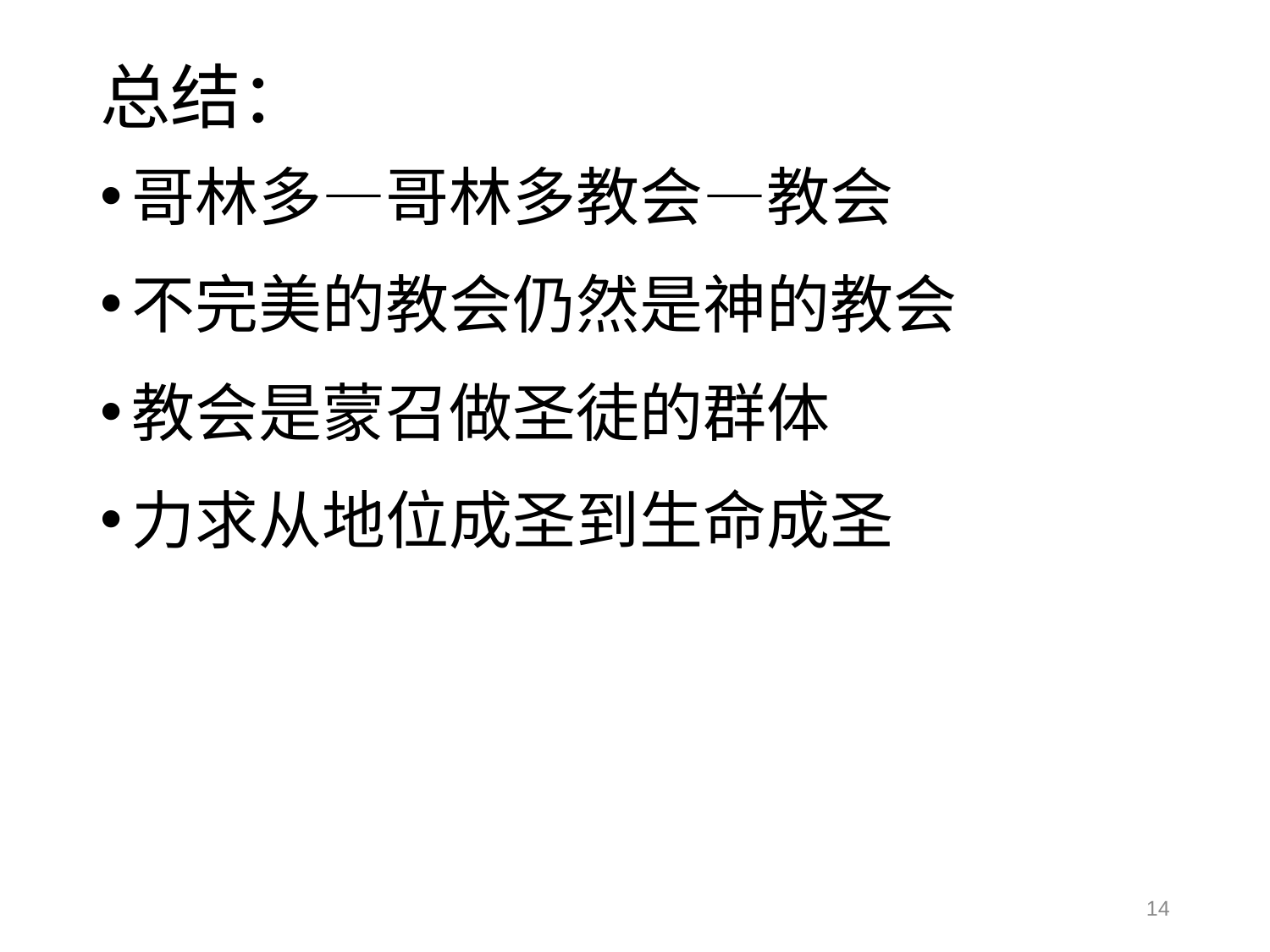

# 总结：
哥林多—哥林多教会—教会
不完美的教会仍然是神的教会
教会是蒙召做圣徒的群体
力求从地位成圣到生命成圣
14